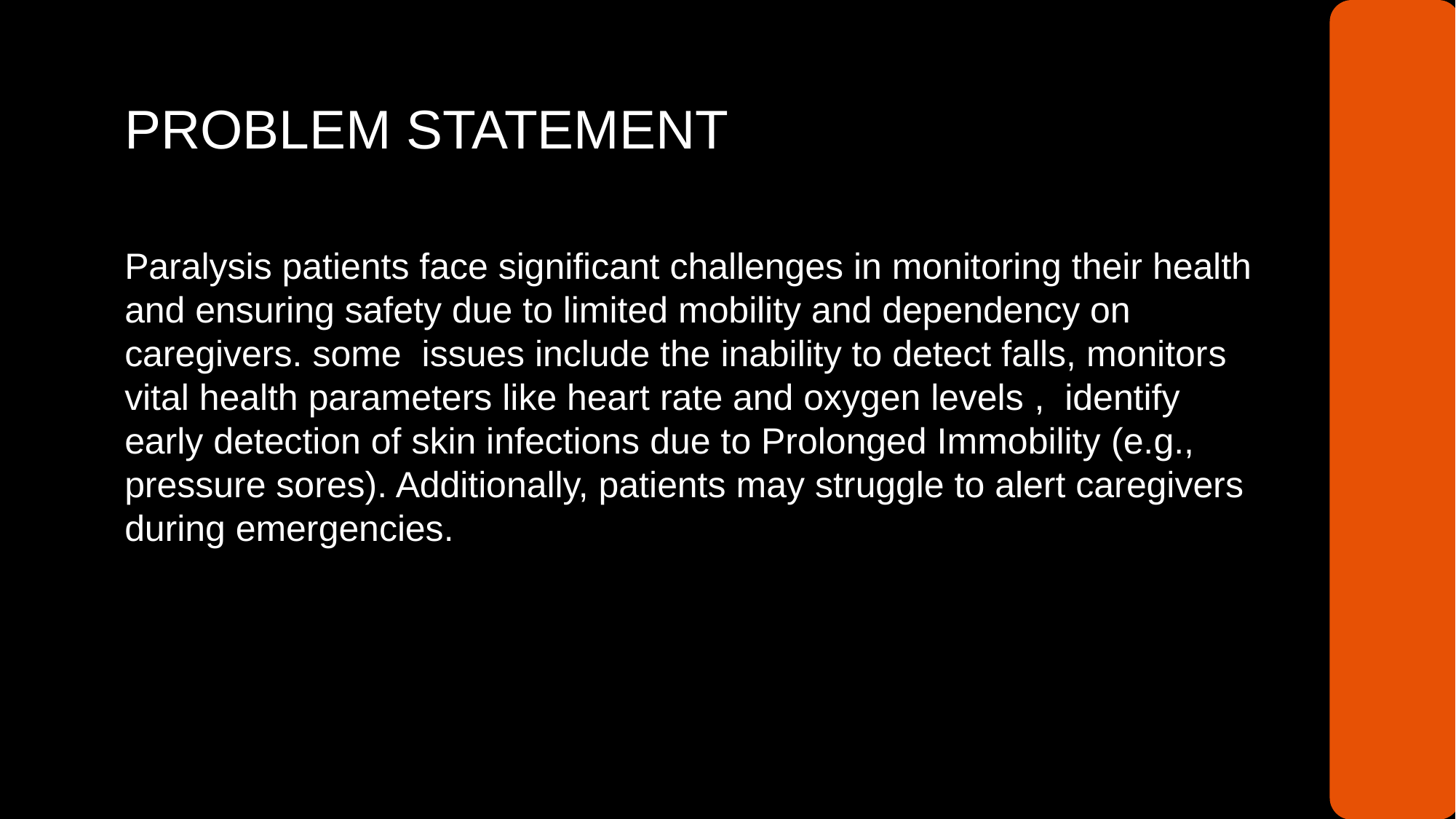

点击此处添加文本标题
单击此处输入你的正文，文字是您思想的提炼，为了最终演示发布的良好效果，请尽量言简意赅的阐述观点,  根据需要可酌情增减文字

PROBLEM STATEMENT
Paralysis patients face significant challenges in monitoring their health and ensuring safety due to limited mobility and dependency on caregivers. some  issues include the inability to detect falls, monitors vital health parameters like heart rate and oxygen levels ,  identify early detection of skin infections due to Prolonged Immobility (e.g., pressure sores). Additionally, patients may struggle to alert caregivers during emergencies.
添加小标题
单击此处输入你的正文，文字是您思想的提炼，为了最终演示发布的良好效果

添加小标题